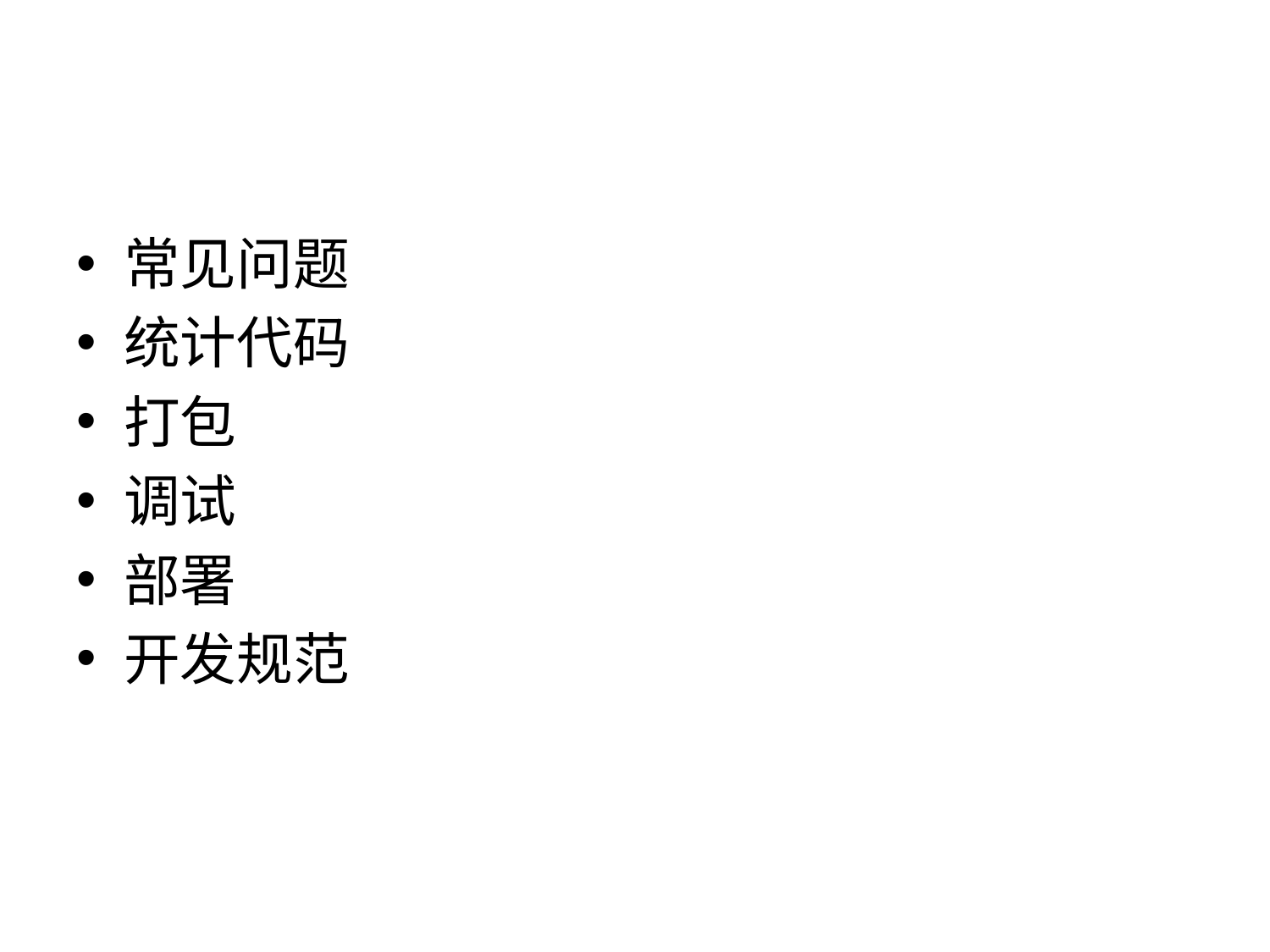

#
常见问题
统计代码
打包
调试
部署
开发规范